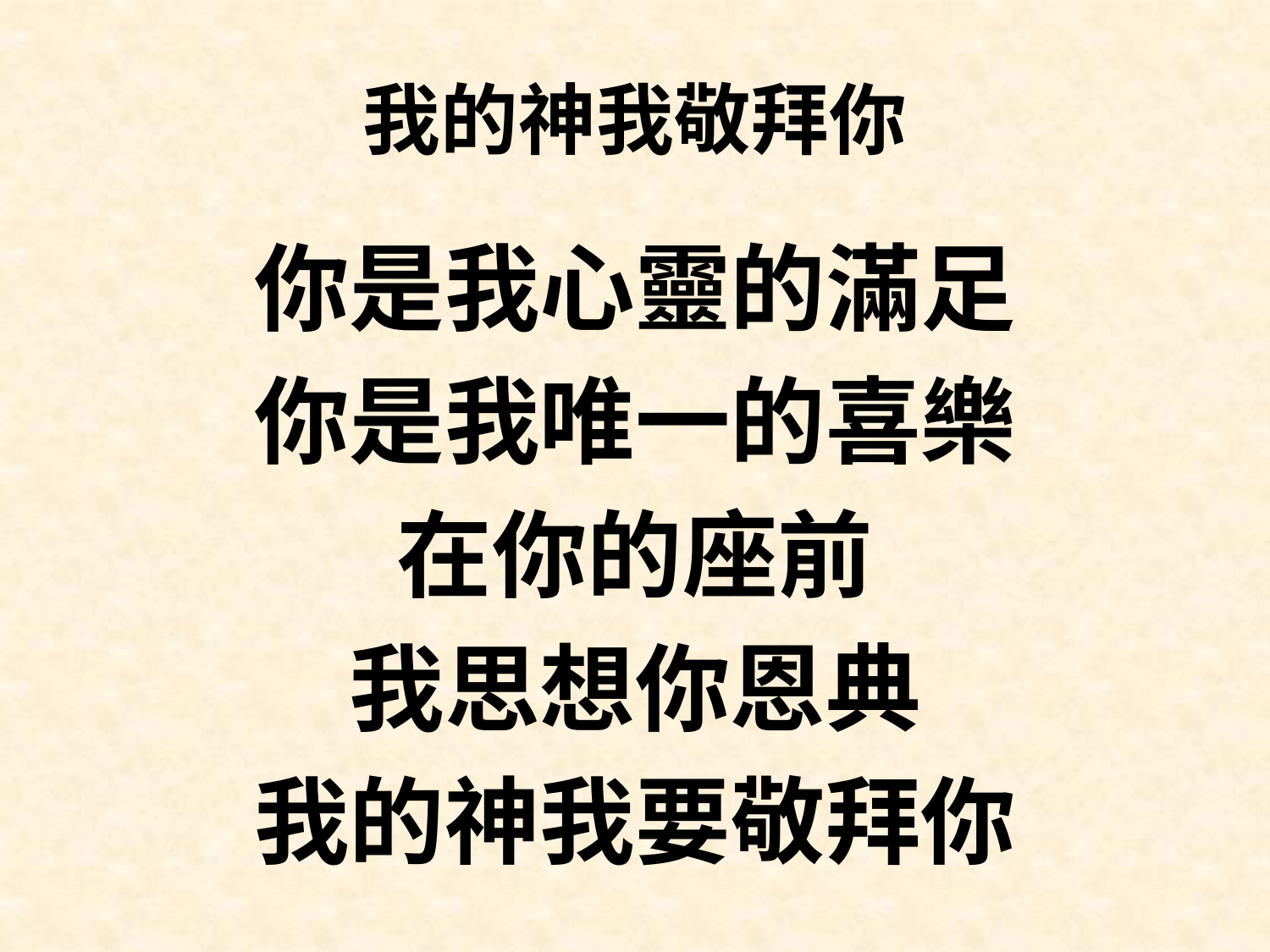

# 我的神我敬拜你
你是我心靈的滿足
你是我唯一的喜樂
在你的座前
我思想你恩典
我的神我要敬拜你